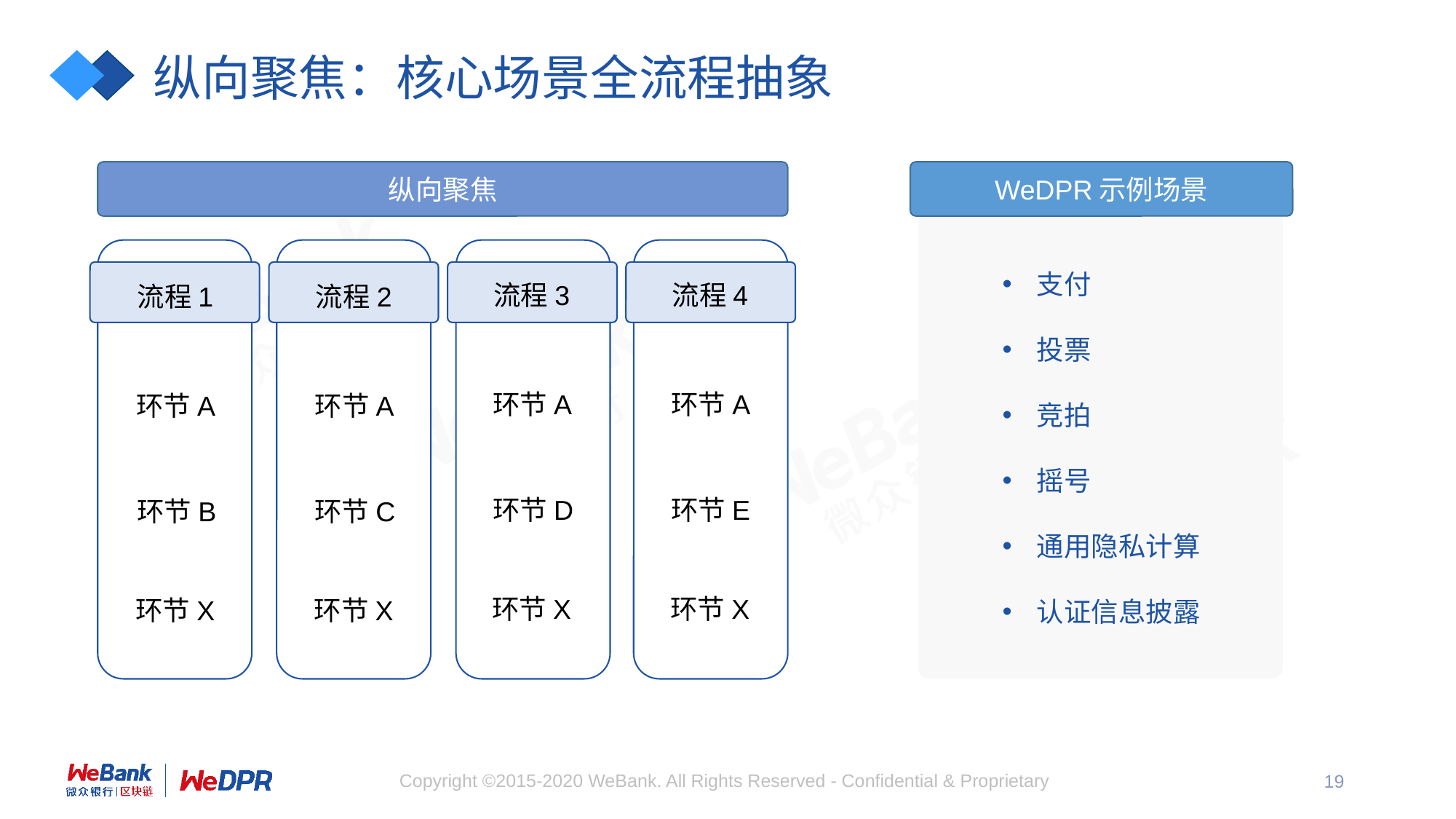

# 纵向聚焦：核心场景全流程抽象
WeDPR示例场景
纵向聚焦

支付

投票

竞拍

摇号

通用隐私计算

认证信息披露
流程3
流程4
流程1
流程2
环节A
环节A
环节A
环节A
环节D
环节E
环节B
环节C
环节X
环节X
环节X
环节X
19